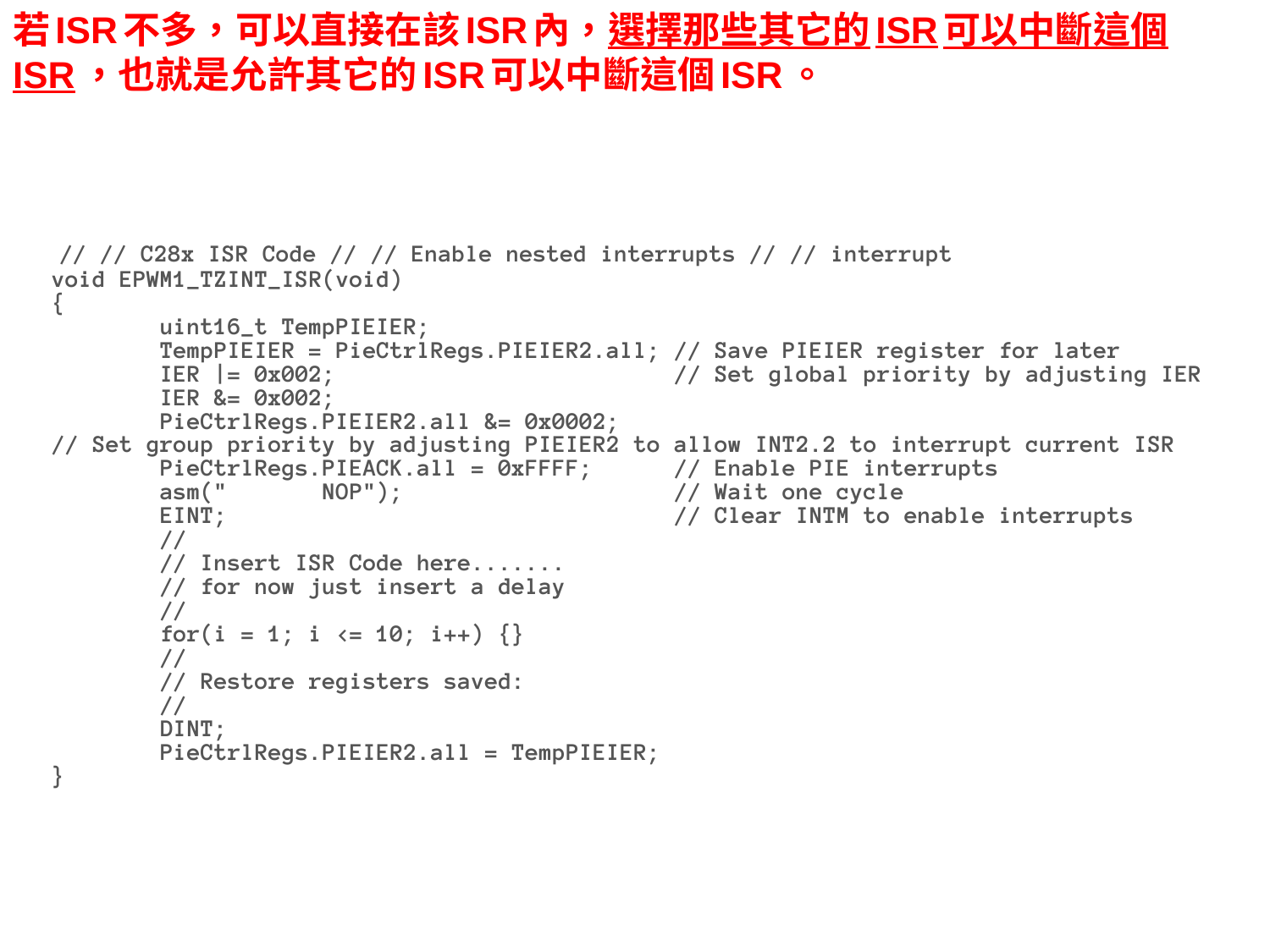

# 若ISR不多，可以直接在該ISR內，選擇那些其它的ISR可以中斷這個ISR，也就是允許其它的ISR可以中斷這個ISR。
 // // C28x ISR Code // // Enable nested interrupts // // interrupt
void EPWM1_TZINT_ISR(void)
{
        uint16_t TempPIEIER;
        TempPIEIER = PieCtrlRegs.PIEIER2.all; // Save PIEIER register for later
        IER |= 0x002;                         // Set global priority by adjusting IER
        IER &= 0x002;
        PieCtrlRegs.PIEIER2.all &= 0x0002;
// Set group priority by adjusting PIEIER2 to allow INT2.2 to interrupt current ISR
        PieCtrlRegs.PIEACK.all = 0xFFFF;      // Enable PIE interrupts
        asm("       NOP");                    // Wait one cycle
        EINT;                                 // Clear INTM to enable interrupts
        //
        // Insert ISR Code here.......
        // for now just insert a delay
        //
        for(i = 1; i <= 10; i++) {}
        //
        // Restore registers saved:
        //
        DINT;
        PieCtrlRegs.PIEIER2.all = TempPIEIER;
}